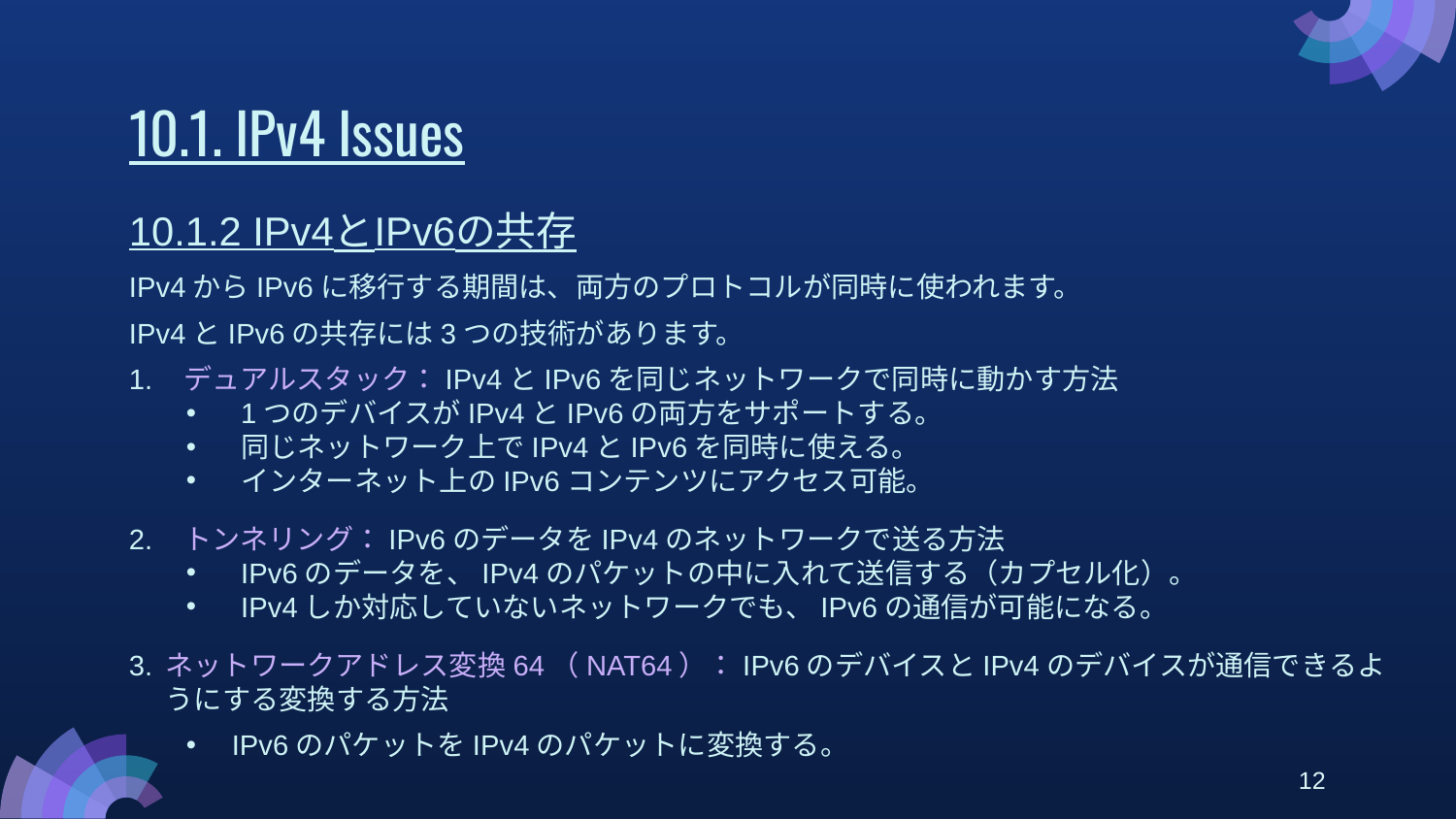

# 10.1. IPv4 Issues
10.1.2 IPv4とIPv6の共存
IPv4からIPv6に移行する期間は、両方のプロトコルが同時に使われます。
IPv4とIPv6の共存には3つの技術があります。
デュアルスタック：IPv4とIPv6を同じネットワークで同時に動かす方法
1つのデバイスがIPv4とIPv6の両方をサポートする。
同じネットワーク上でIPv4とIPv6を同時に使える。
インターネット上のIPv6コンテンツにアクセス可能。
トンネリング：IPv6のデータをIPv4のネットワークで送る方法
IPv6のデータを、IPv4のパケットの中に入れて送信する（カプセル化）。
IPv4しか対応していないネットワークでも、IPv6の通信が可能になる。
ネットワークアドレス変換64（NAT64）：IPv6のデバイスとIPv4のデバイスが通信できるようにする変換する方法
IPv6のパケットをIPv4のパケットに変換する。
12